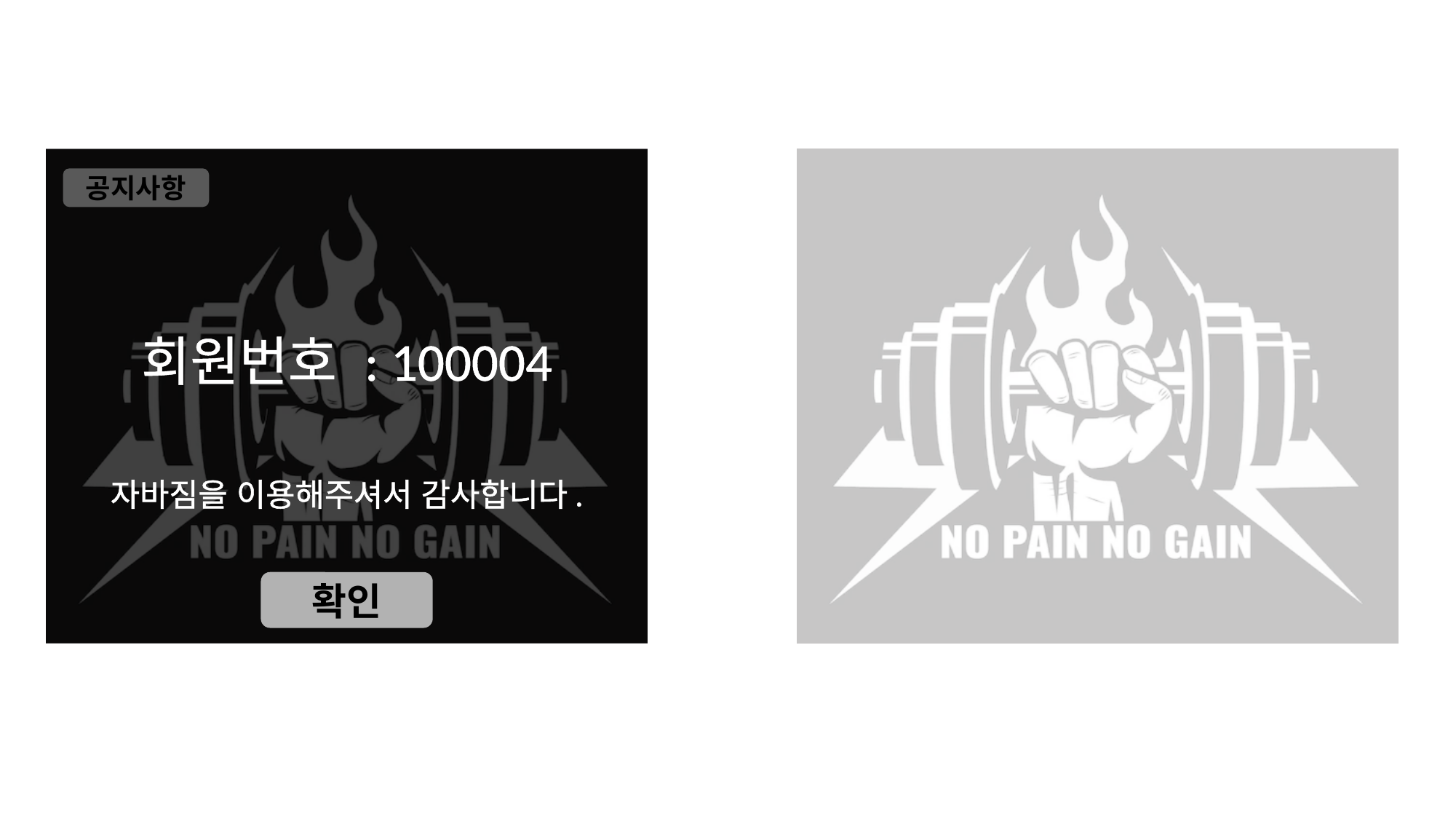

공지사항
회원번호 : 100004
자바짐을 이용해주셔서 감사합니다.
확인